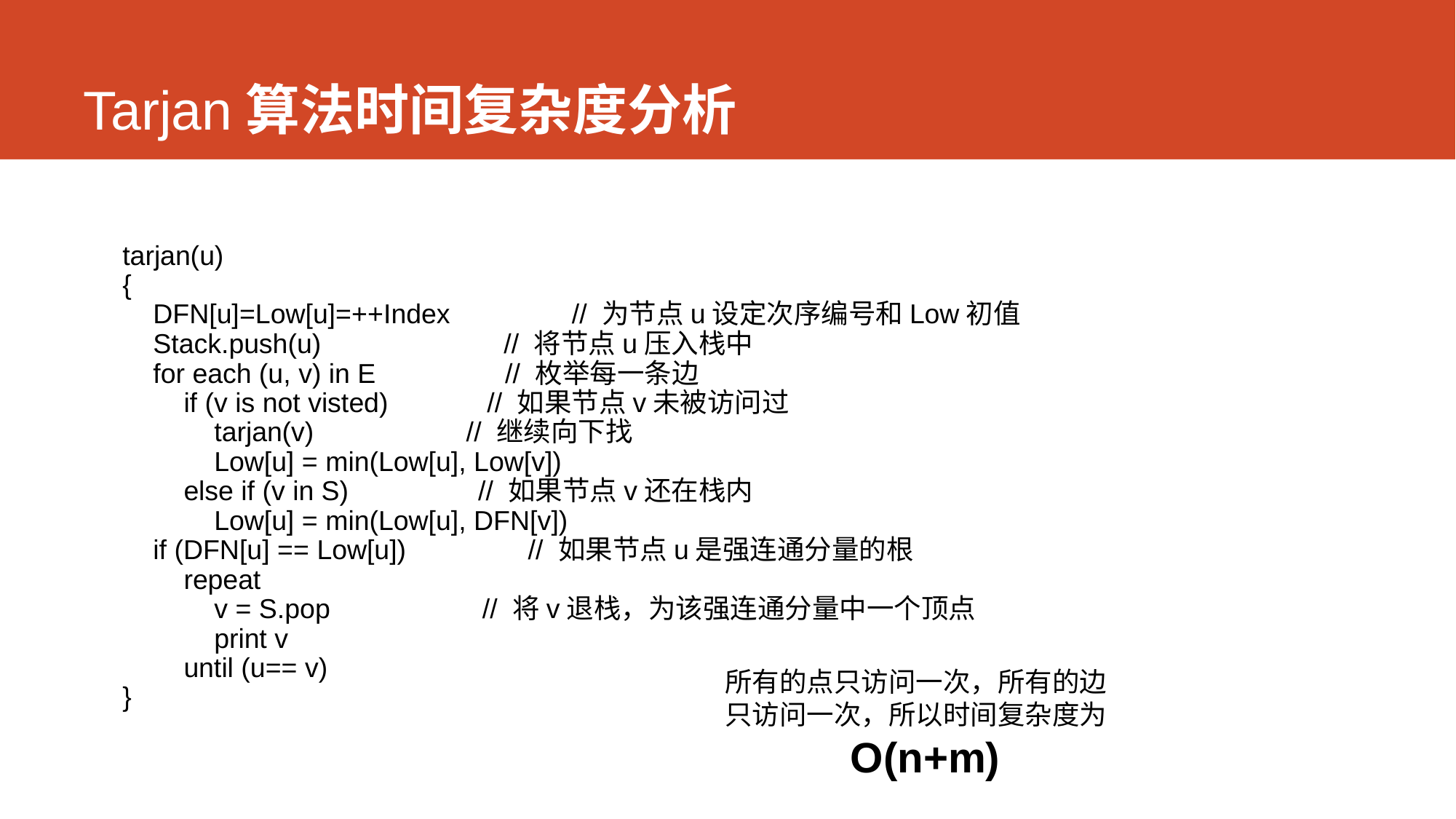

# Tarjan算法时间复杂度分析
tarjan(u)
{
    DFN[u]=Low[u]=++Index                // 为节点u设定次序编号和Low初值
    Stack.push(u)                        // 将节点u压入栈中
    for each (u, v) in E                 // 枚举每一条边
        if (v is not visted)             // 如果节点v未被访问过
            tarjan(v)                    // 继续向下找
            Low[u] = min(Low[u], Low[v])
        else if (v in S)                 // 如果节点v还在栈内
            Low[u] = min(Low[u], DFN[v])
    if (DFN[u] == Low[u])                // 如果节点u是强连通分量的根
        repeat
            v = S.pop                    // 将v退栈，为该强连通分量中一个顶点
            print v
        until (u== v)
}
所有的点只访问一次，所有的边只访问一次，所以时间复杂度为
O(n+m)